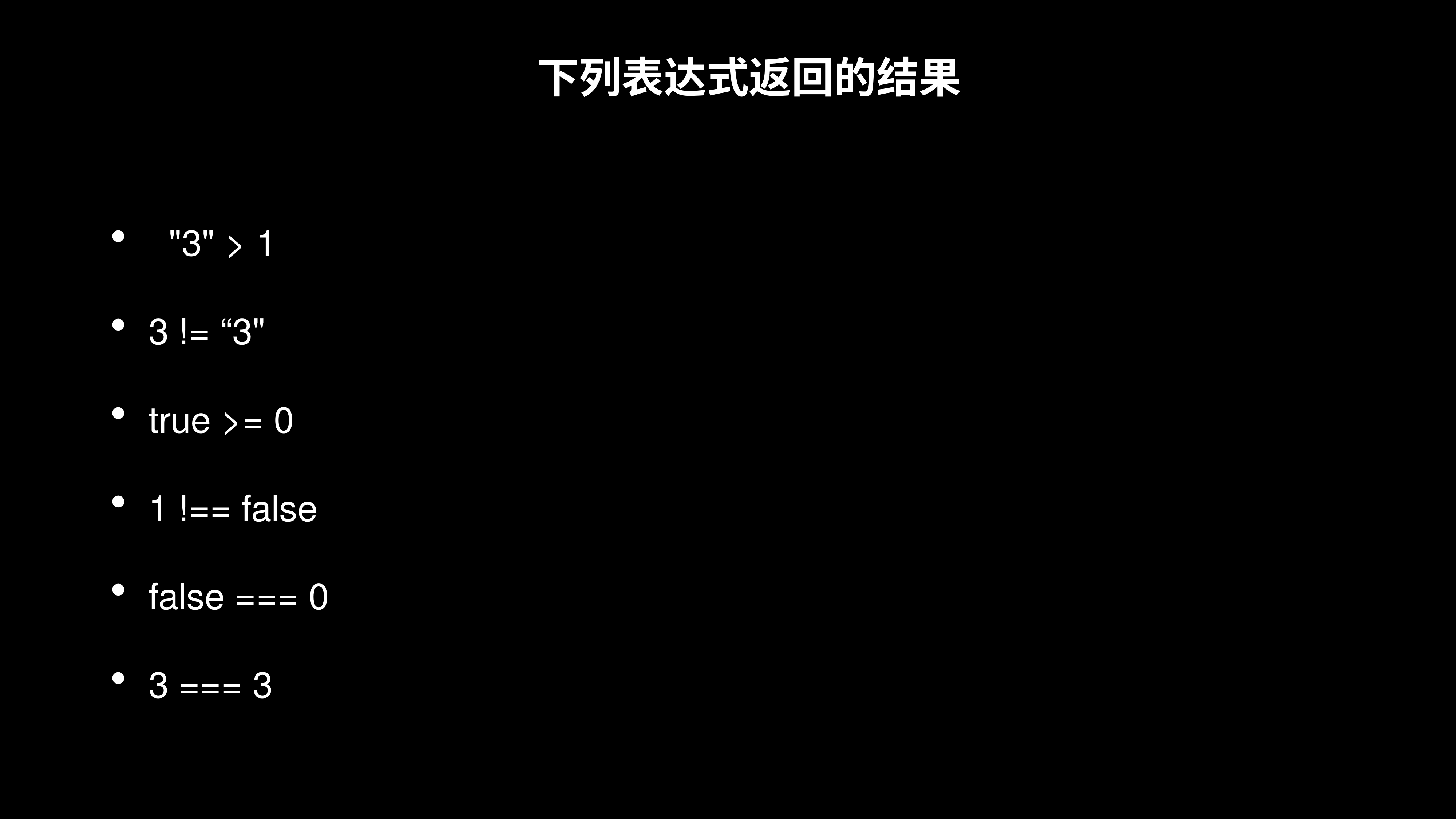

下列表达式返回的结果
  "3" > 1
3 != “3"
true >= 0
1 !== false
false === 0
3 === 3